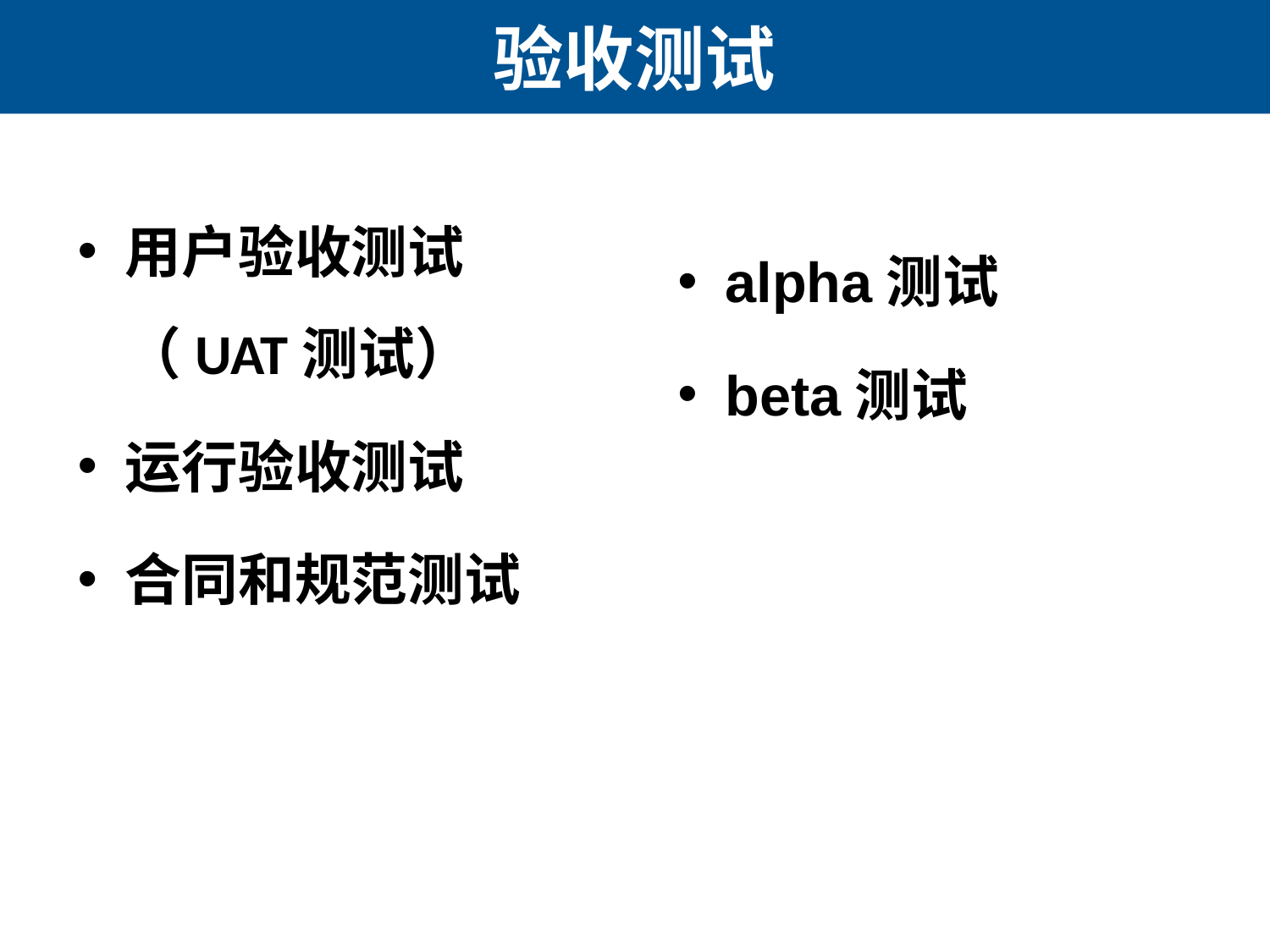

# 验收测试
用户验收测试（UAT测试）
运行验收测试
合同和规范测试
alpha测试
beta测试